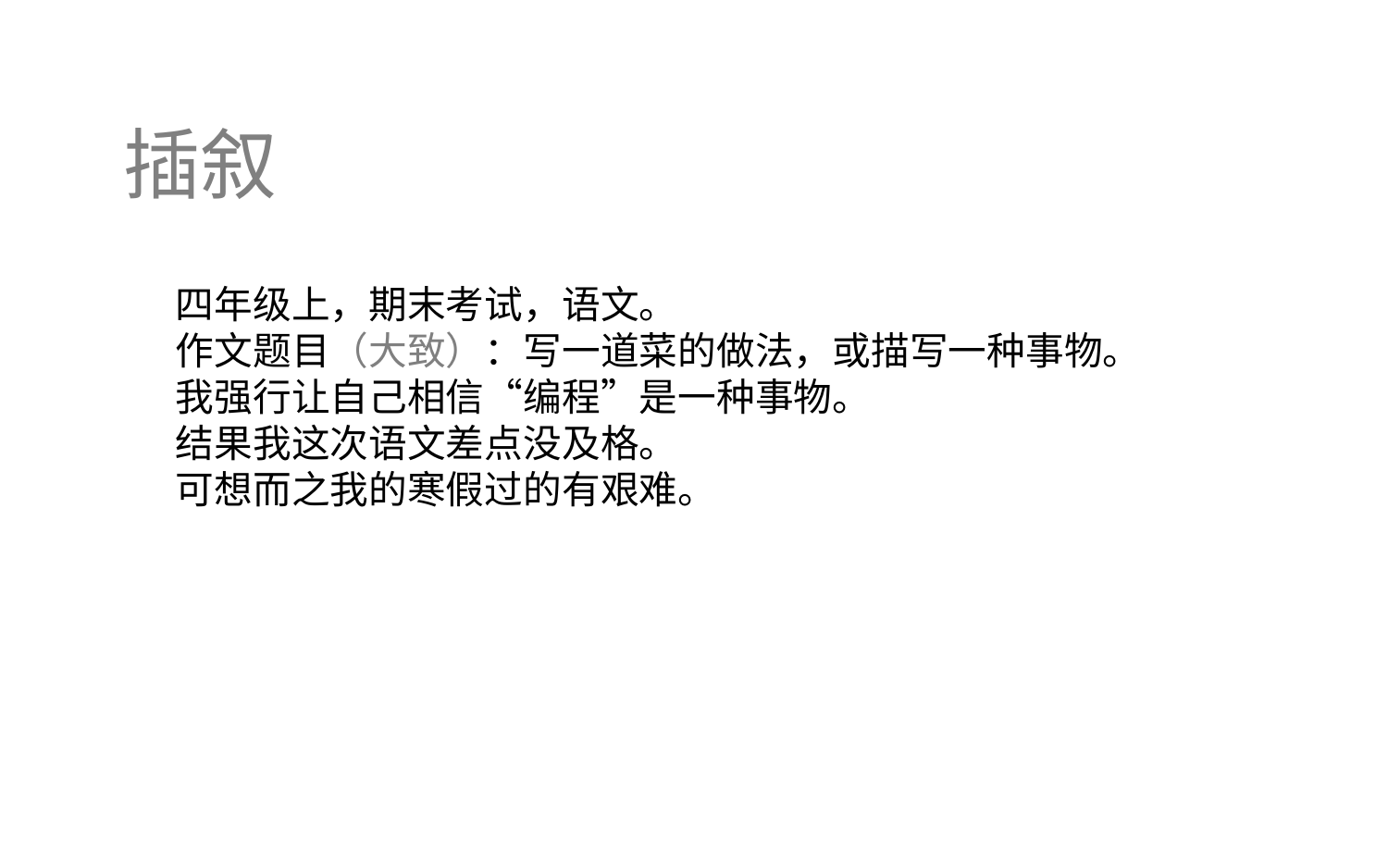

插叙
四年级上，期末考试，语文。
作文题目（大致）：写一道菜的做法，或描写一种事物。
我强行让自己相信“编程”是一种事物。
结果我这次语文差点没及格。
可想而之我的寒假过的有艰难。